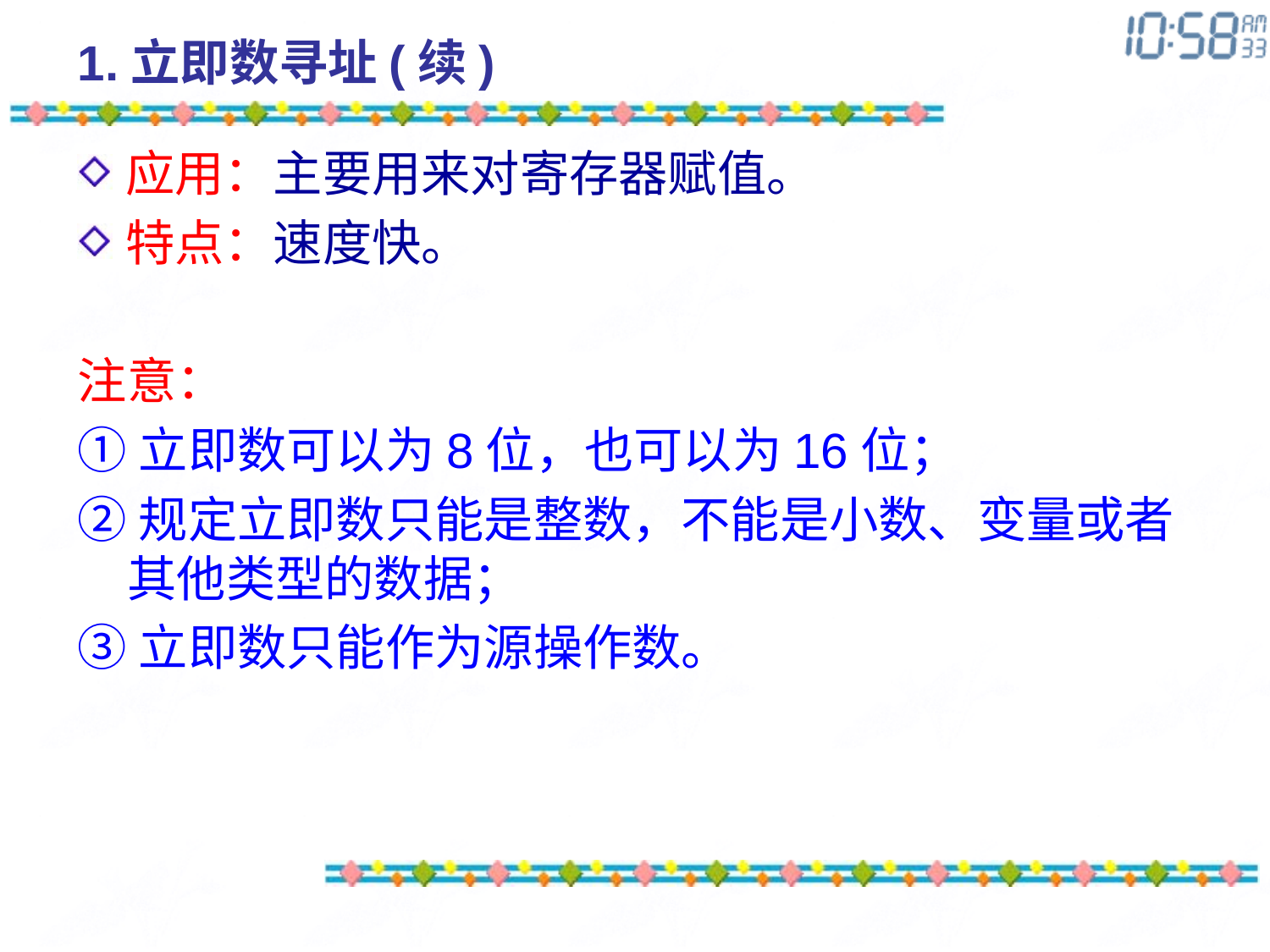

# 1.立即数寻址(续)
应用：主要用来对寄存器赋值。
特点：速度快。

注意：
①立即数可以为8位，也可以为16位；
②规定立即数只能是整数，不能是小数、变量或者其他类型的数据；
③立即数只能作为源操作数。